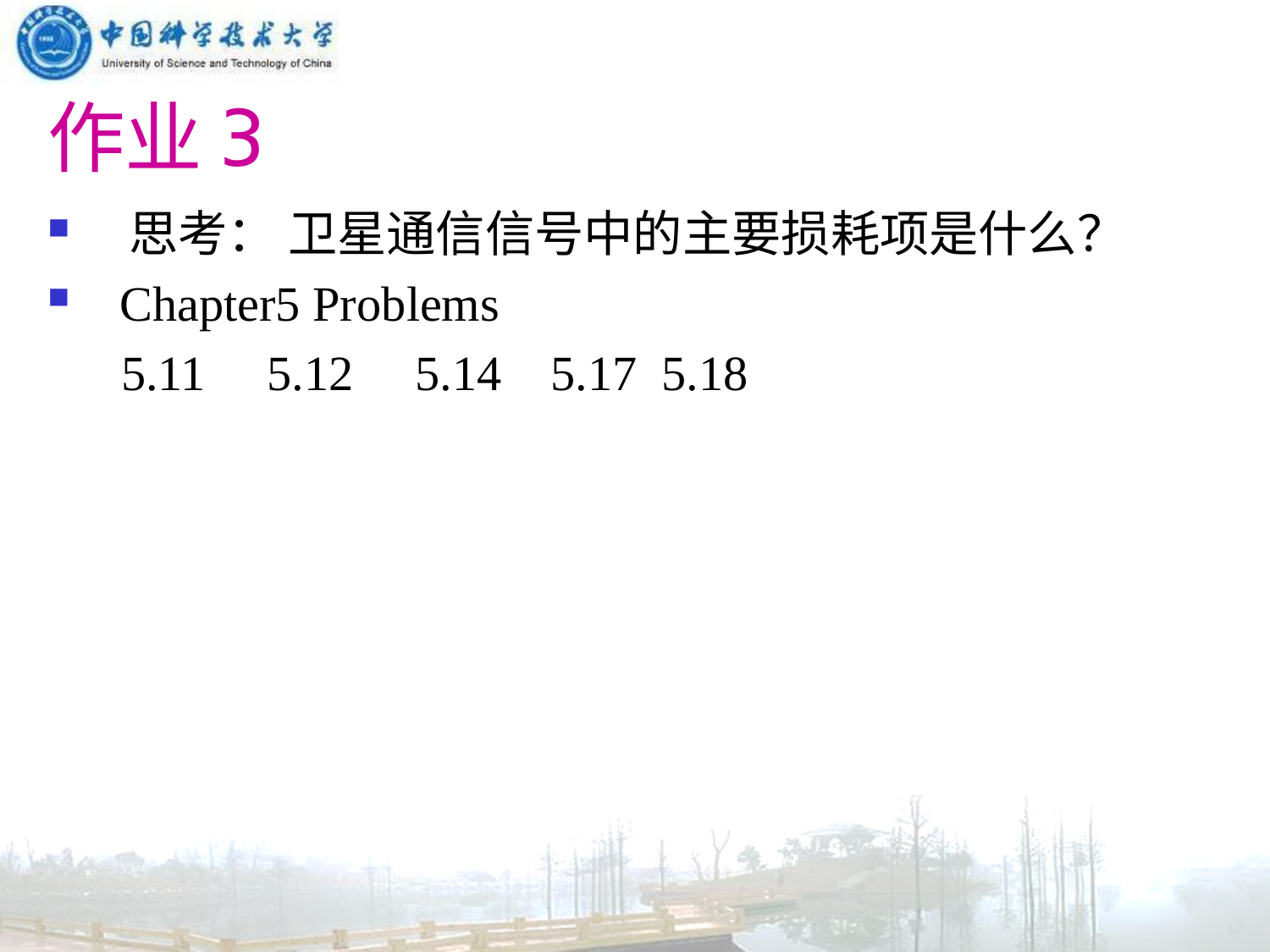

# 作业3
  思考： 卫星通信信号中的主要损耗项是什么？
  Chapter5 Problems
      5.11     5.12     5.14    5.17  5.18